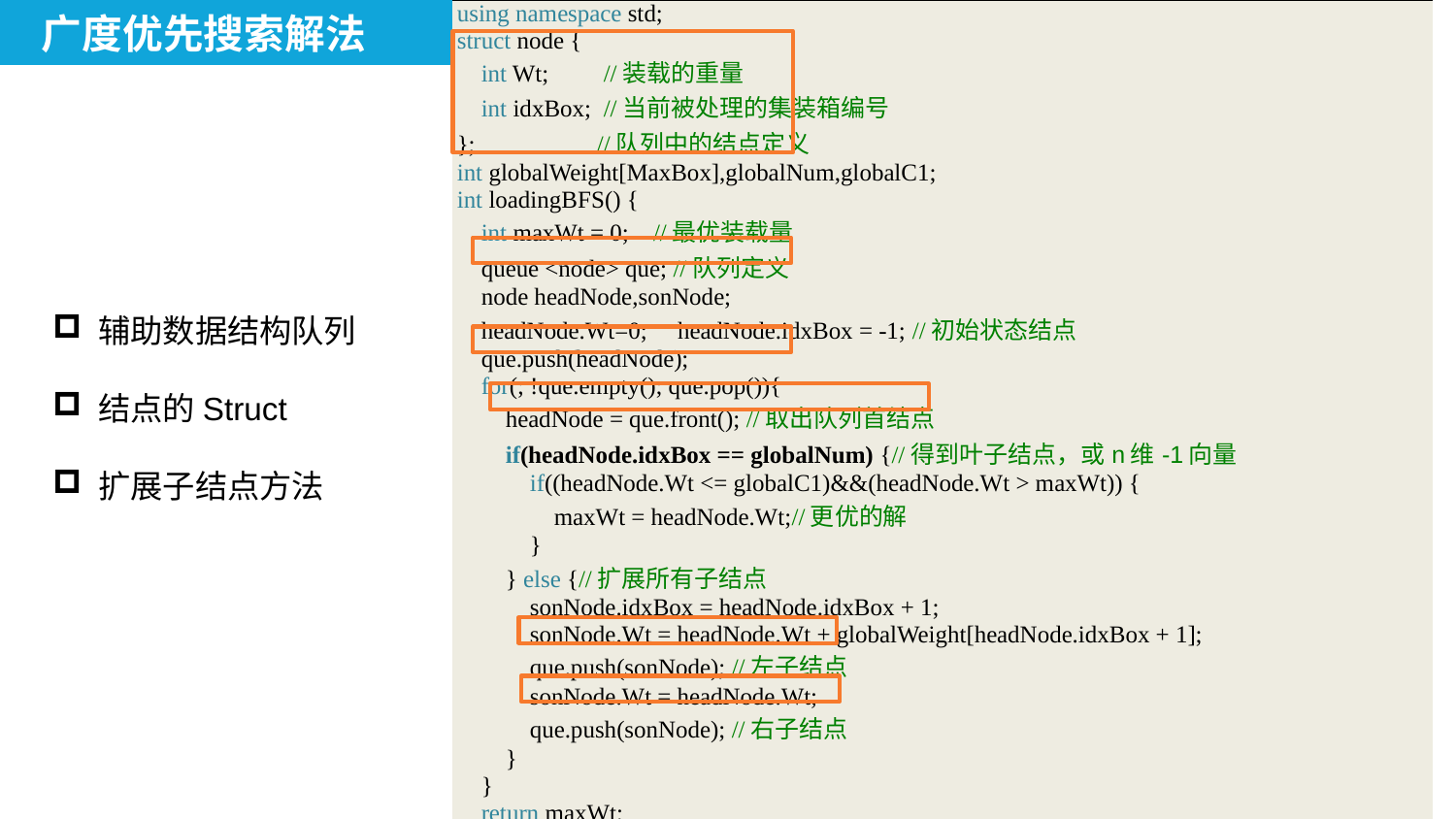

| using namespace std; struct node { int Wt; //装载的重量 int idxBox; //当前被处理的集装箱编号 }; //队列中的结点定义 int globalWeight[MaxBox],globalNum,globalC1; int loadingBFS() { int maxWt = 0; //最优装载量 queue <node> que; //队列定义 node headNode,sonNode; headNode.Wt=0; headNode.idxBox = -1; //初始状态结点 que.push(headNode); for(; !que.empty(); que.pop()){ headNode = que.front(); //取出队列首结点 if(headNode.idxBox == globalNum) {//得到叶子结点，或n维-1向量 if((headNode.Wt <= globalC1)&&(headNode.Wt > maxWt)) { maxWt = headNode.Wt;//更优的解 } } else {//扩展所有子结点 sonNode.idxBox = headNode.idxBox + 1; sonNode.Wt = headNode.Wt + globalWeight[headNode.idxBox + 1]; que.push(sonNode); //左子结点 sonNode.Wt = headNode.Wt; que.push(sonNode); //右子结点 } } return maxWt; } |
| --- |
广度优先搜索解法

辅助数据结构队列

结点的Struct

扩展子结点方法